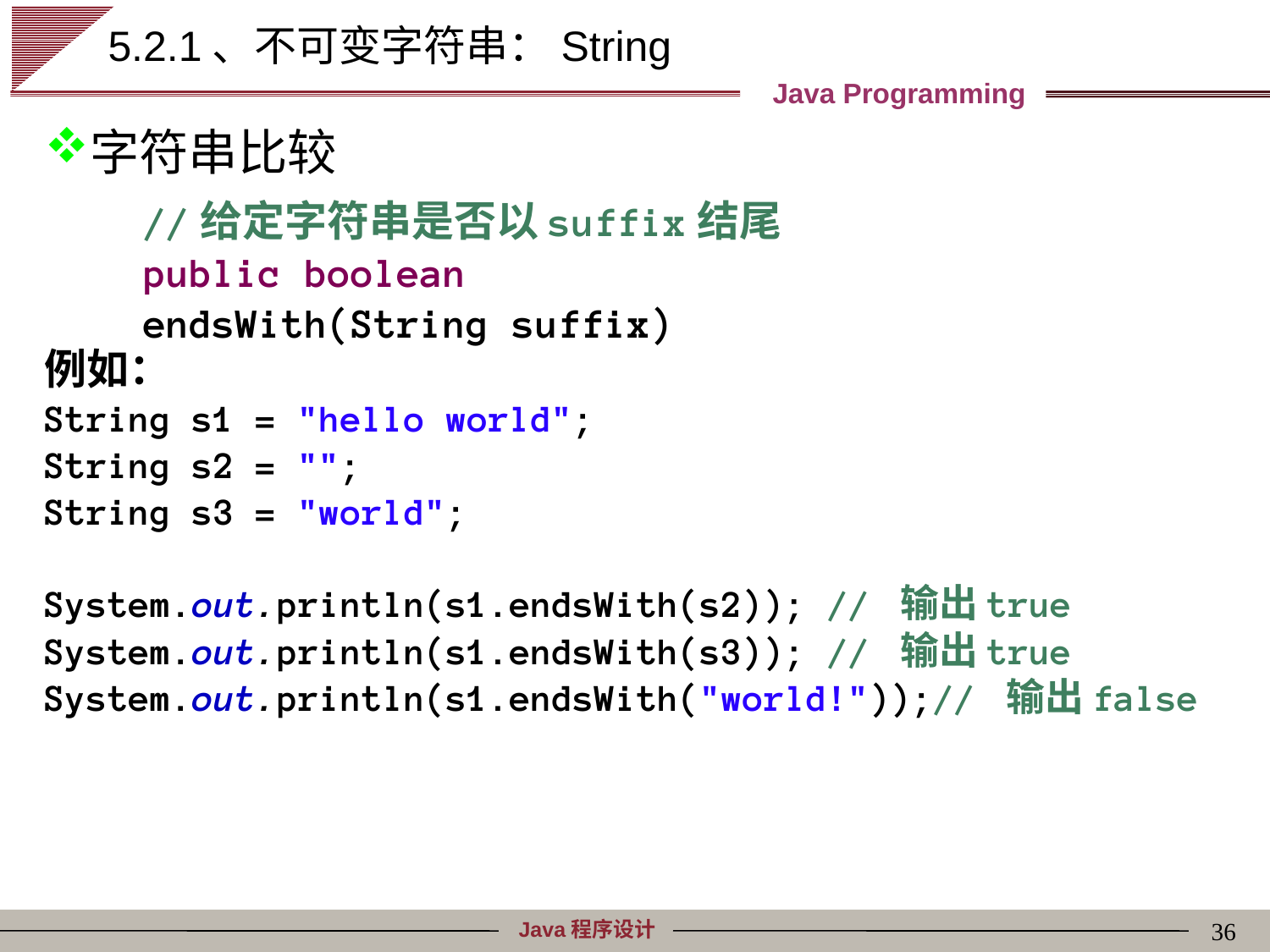

# 5.2.1、不可变字符串：String
字符串比较
//给定字符串是否以suffix结尾
public boolean endsWith(String suffix)
例如：
String s1 = "hello world";
String s2 = "";
String s3 = "world";

System.out.println(s1.endsWith(s2)); // 输出true
System.out.println(s1.endsWith(s3)); // 输出true
System.out.println(s1.endsWith("world!"));// 输出false